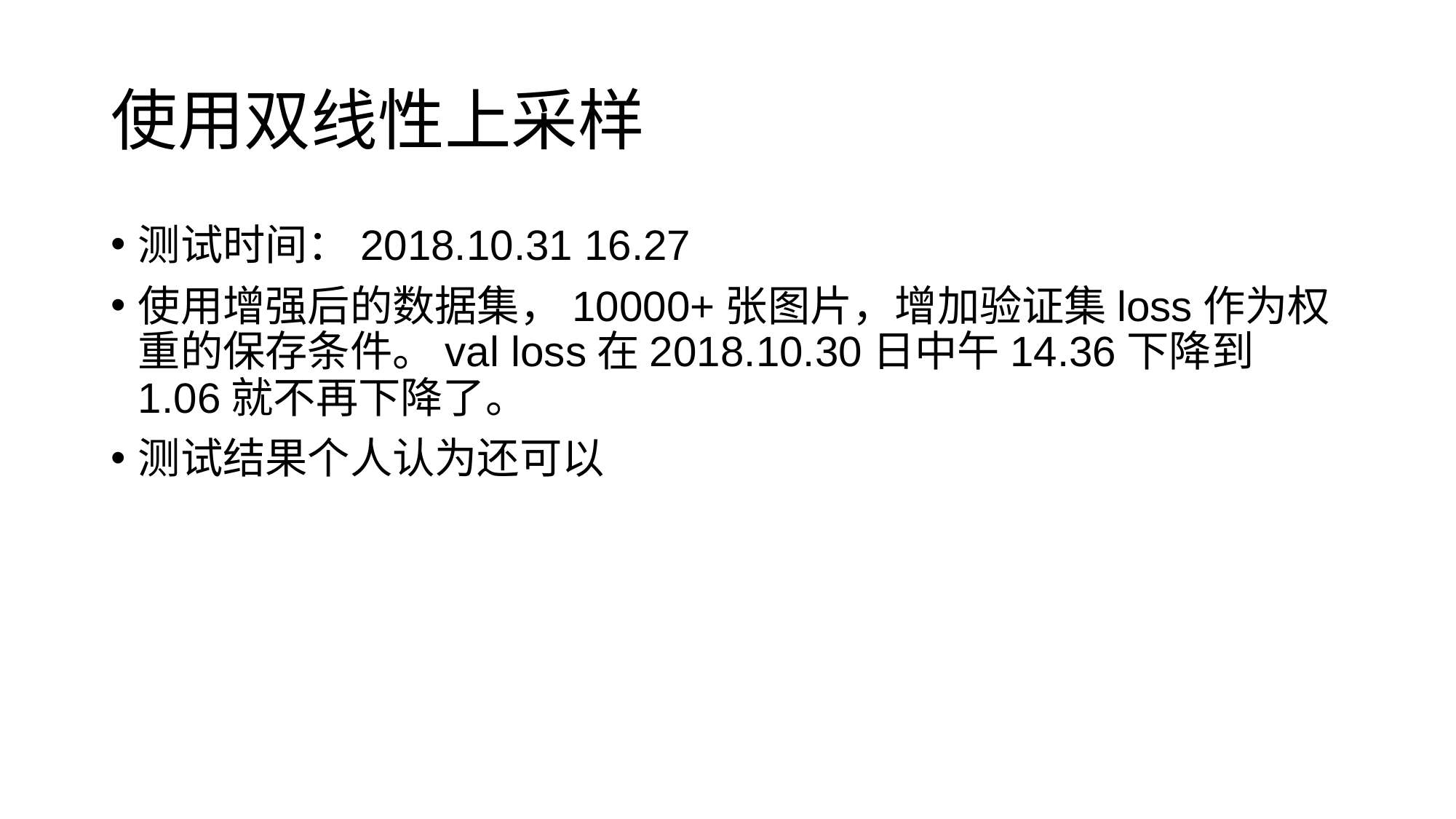

# 使用双线性上采样
测试时间：2018.10.31 16.27
使用增强后的数据集，10000+张图片，增加验证集loss作为权重的保存条件。val loss在2018.10.30日中午14.36下降到1.06就不再下降了。
测试结果个人认为还可以